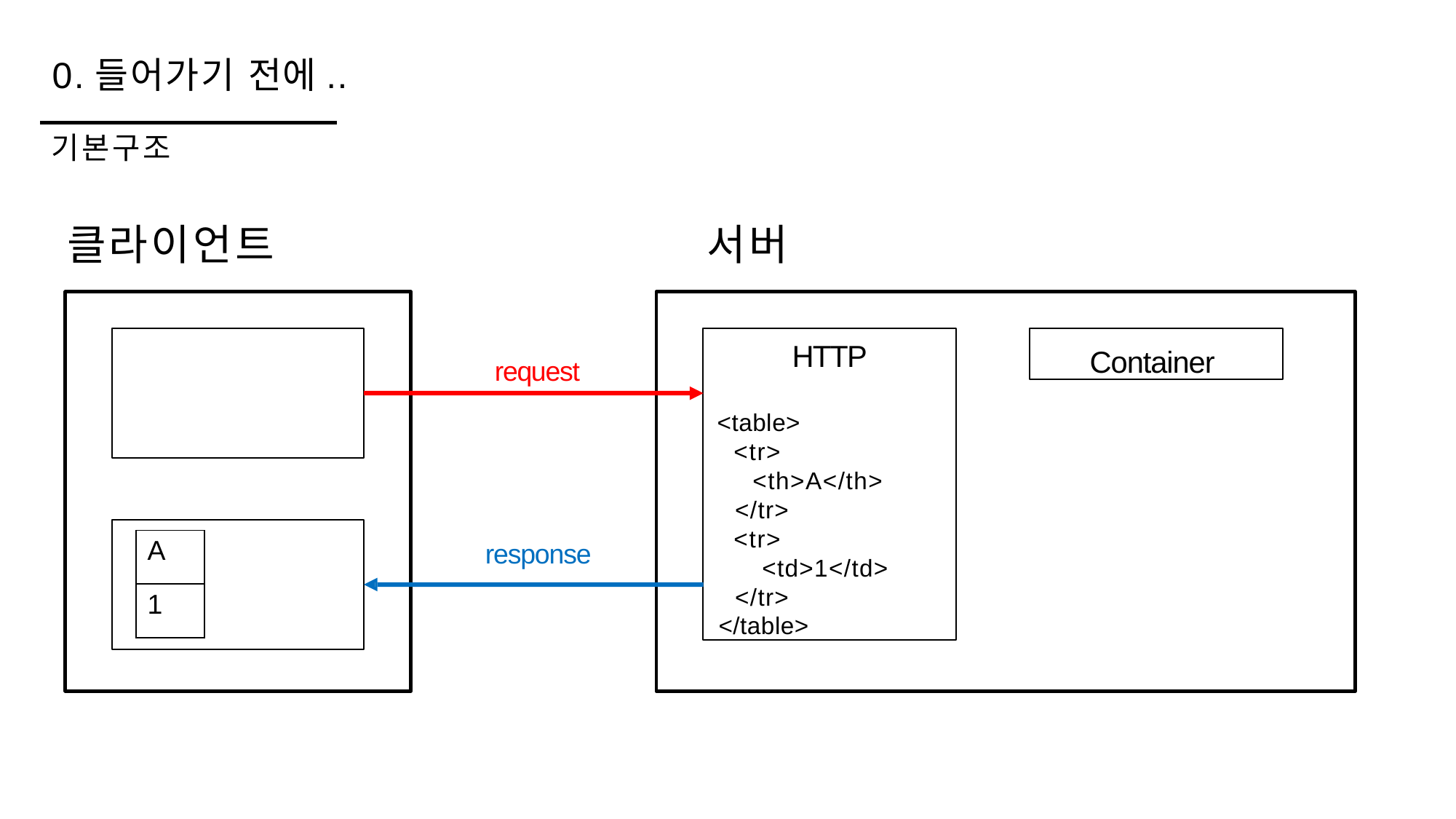

# 0.들어가기 전에..

기본구조
클라이언트
서버

HTTP
<table>
<tr>
<th>A</th>
</tr>
<tr>
<td>1</td>
</tr>
</table>
Container
request

| A |
| --- |
| 1 |
response